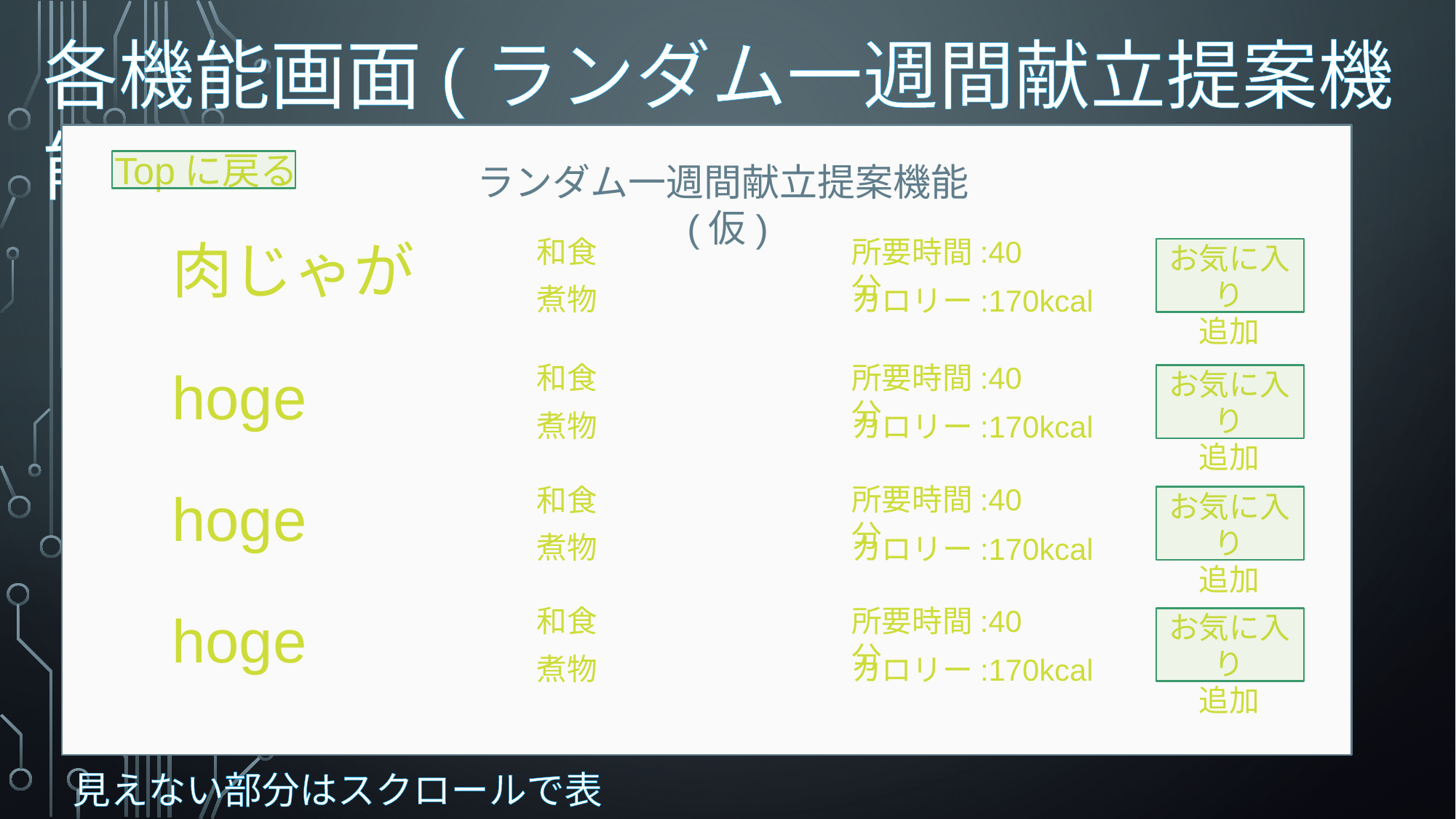

各機能画面(ランダム一週間献立提案機能)

Topに戻る

ランダム一週間献立提案機能(仮)
肉じゃが
和食
所要時間:40分
お気に入り
追加

煮物
カロリー:170kcal
hoge
和食
所要時間:40分
お気に入り
追加

煮物
カロリー:170kcal
hoge
和食
所要時間:40分
お気に入り
追加

煮物
カロリー:170kcal
hoge
和食
所要時間:40分
お気に入り
追加

煮物
カロリー:170kcal
見えない部分はスクロールで表示